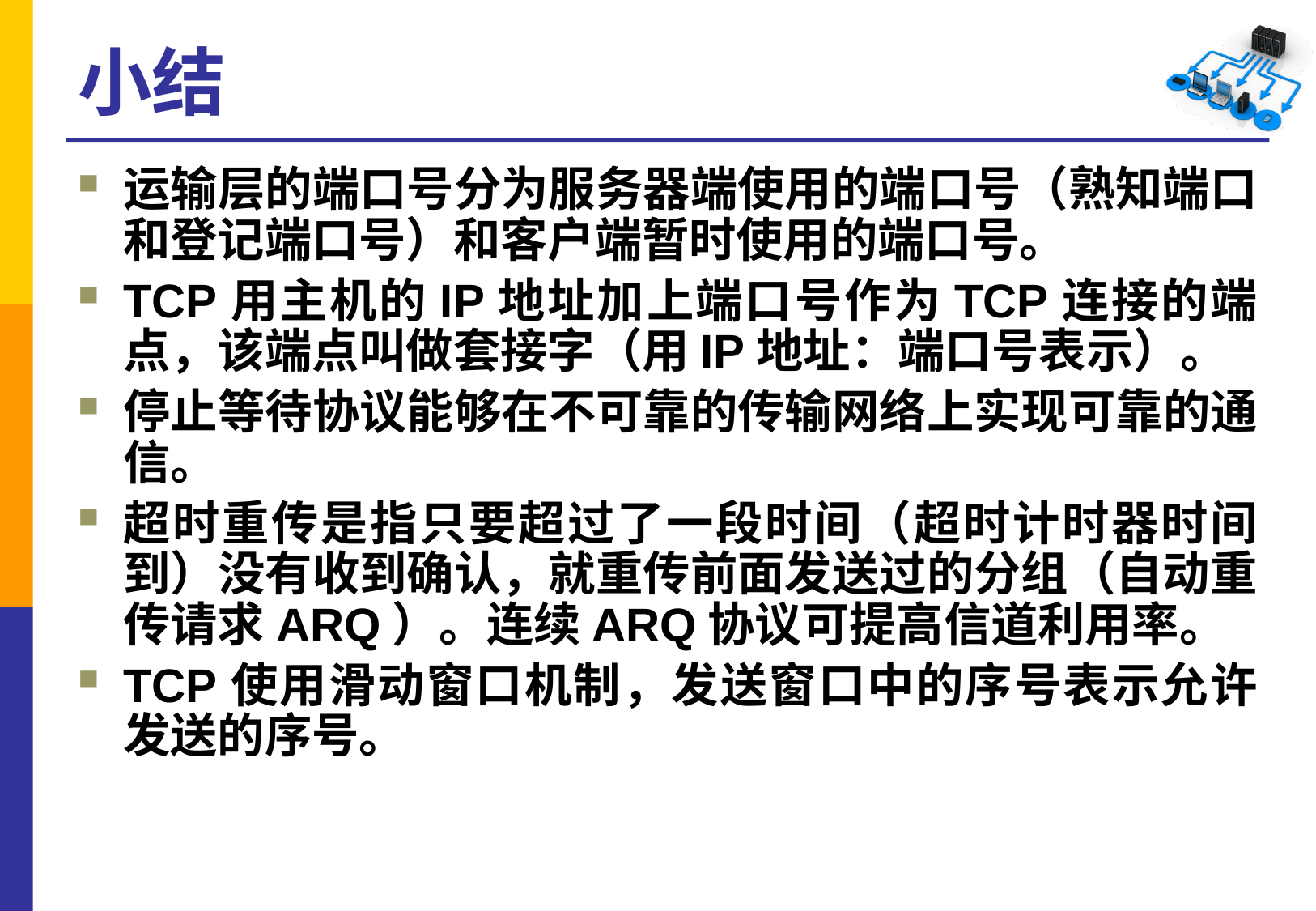

# 小结
运输层的端口号分为服务器端使用的端口号（熟知端口和登记端口号）和客户端暂时使用的端口号。
TCP用主机的IP地址加上端口号作为TCP连接的端点，该端点叫做套接字（用IP地址：端口号表示）。
停止等待协议能够在不可靠的传输网络上实现可靠的通信。
超时重传是指只要超过了一段时间（超时计时器时间到）没有收到确认，就重传前面发送过的分组（自动重传请求ARQ）。连续ARQ协议可提高信道利用率。
TCP使用滑动窗口机制，发送窗口中的序号表示允许发送的序号。